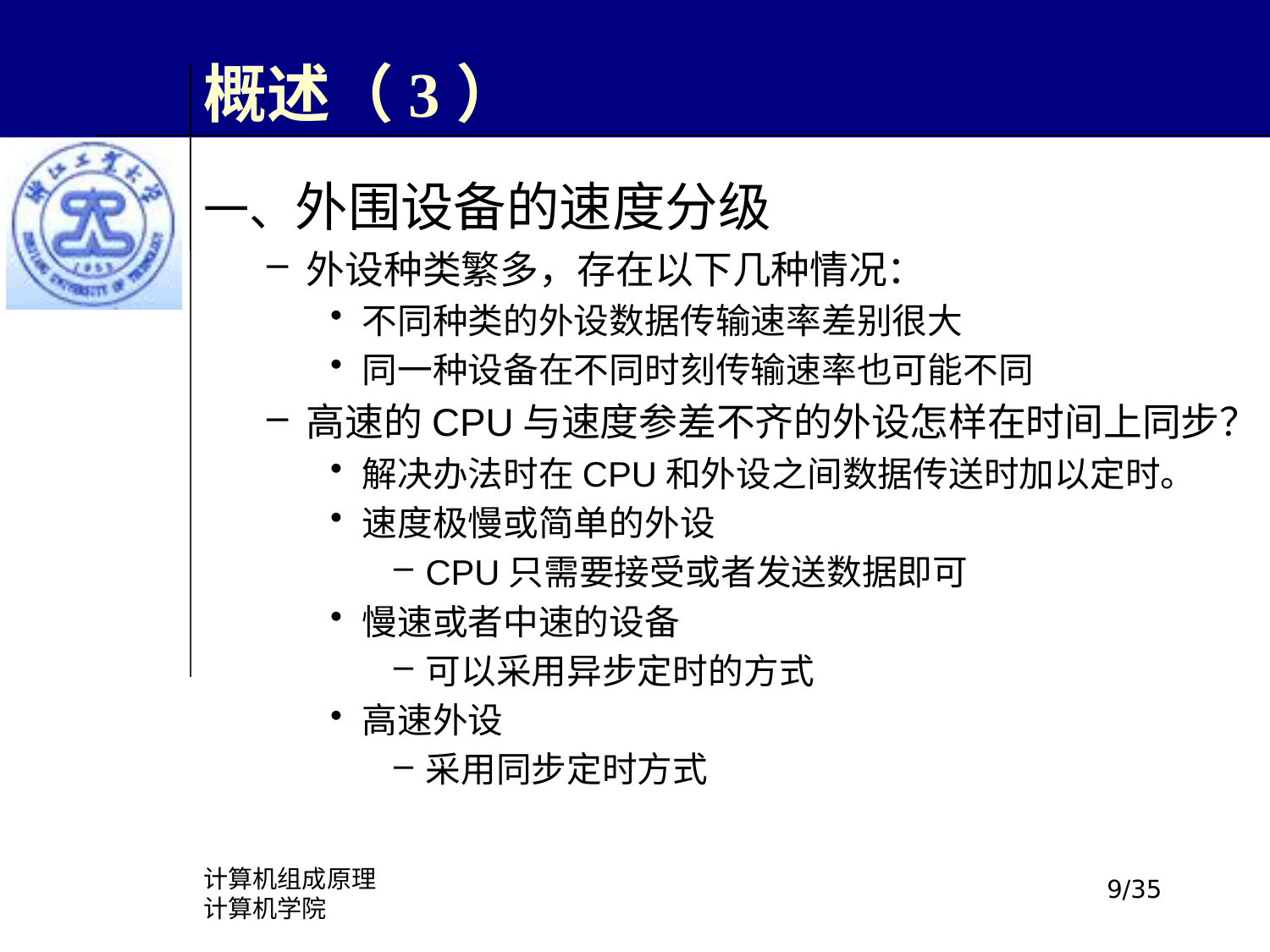

# 概述（3）
一、外围设备的速度分级
外设种类繁多，存在以下几种情况：
不同种类的外设数据传输速率差别很大
同一种设备在不同时刻传输速率也可能不同
高速的CPU与速度参差不齐的外设怎样在时间上同步？
解决办法时在CPU和外设之间数据传送时加以定时。
速度极慢或简单的外设
CPU只需要接受或者发送数据即可
慢速或者中速的设备
可以采用异步定时的方式
高速外设
采用同步定时方式

计算机组成原理
计算机学院
9/35